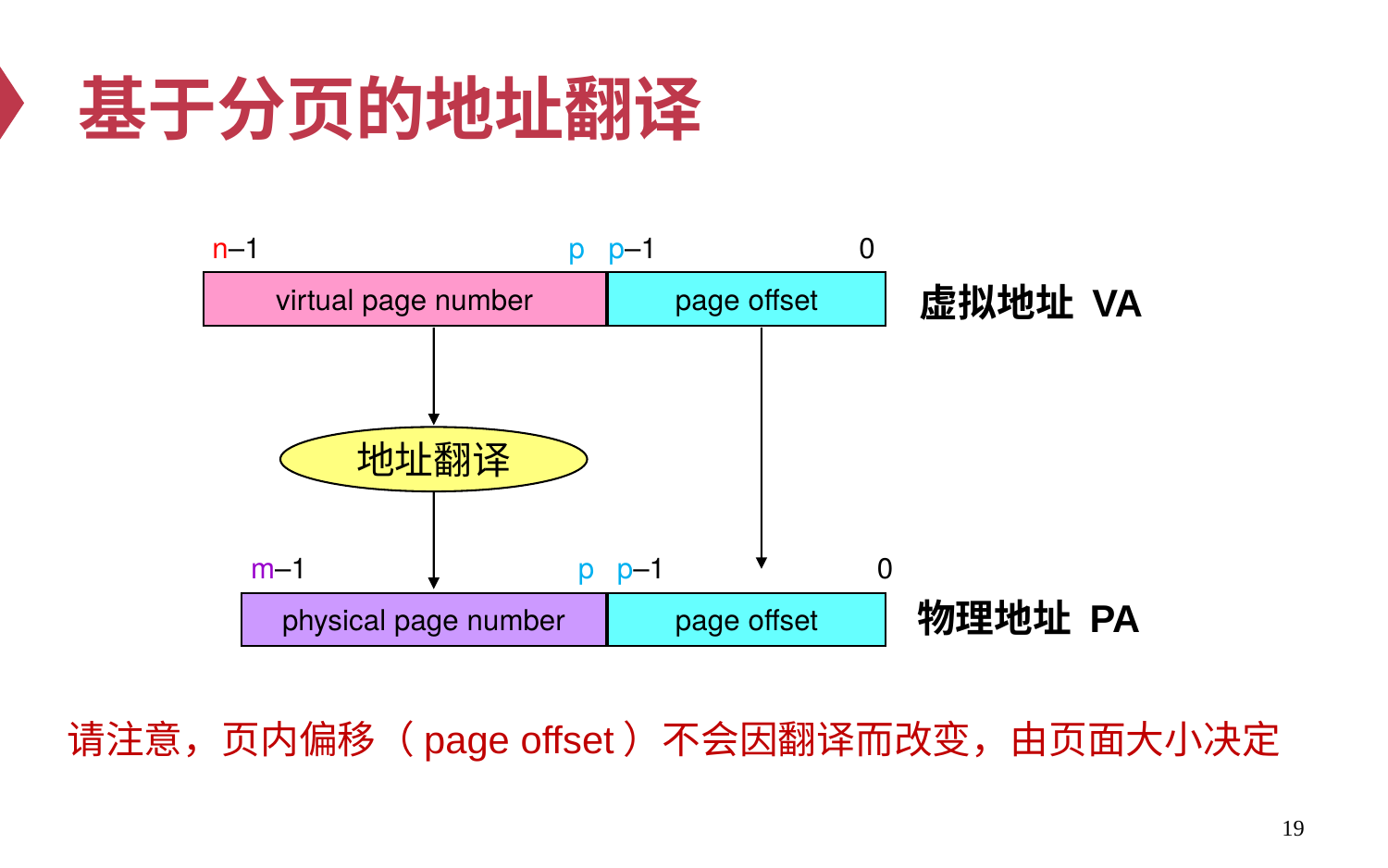

# 基于分页的地址翻译
n–1
p
p–1
0
virtual page number
page offset
虚拟地址 VA

地址翻译

m–1
p
p–1
0
物理地址 PA
physical page number
page offset
请注意，页内偏移（page offset）不会因翻译而改变，由页面大小决定
19